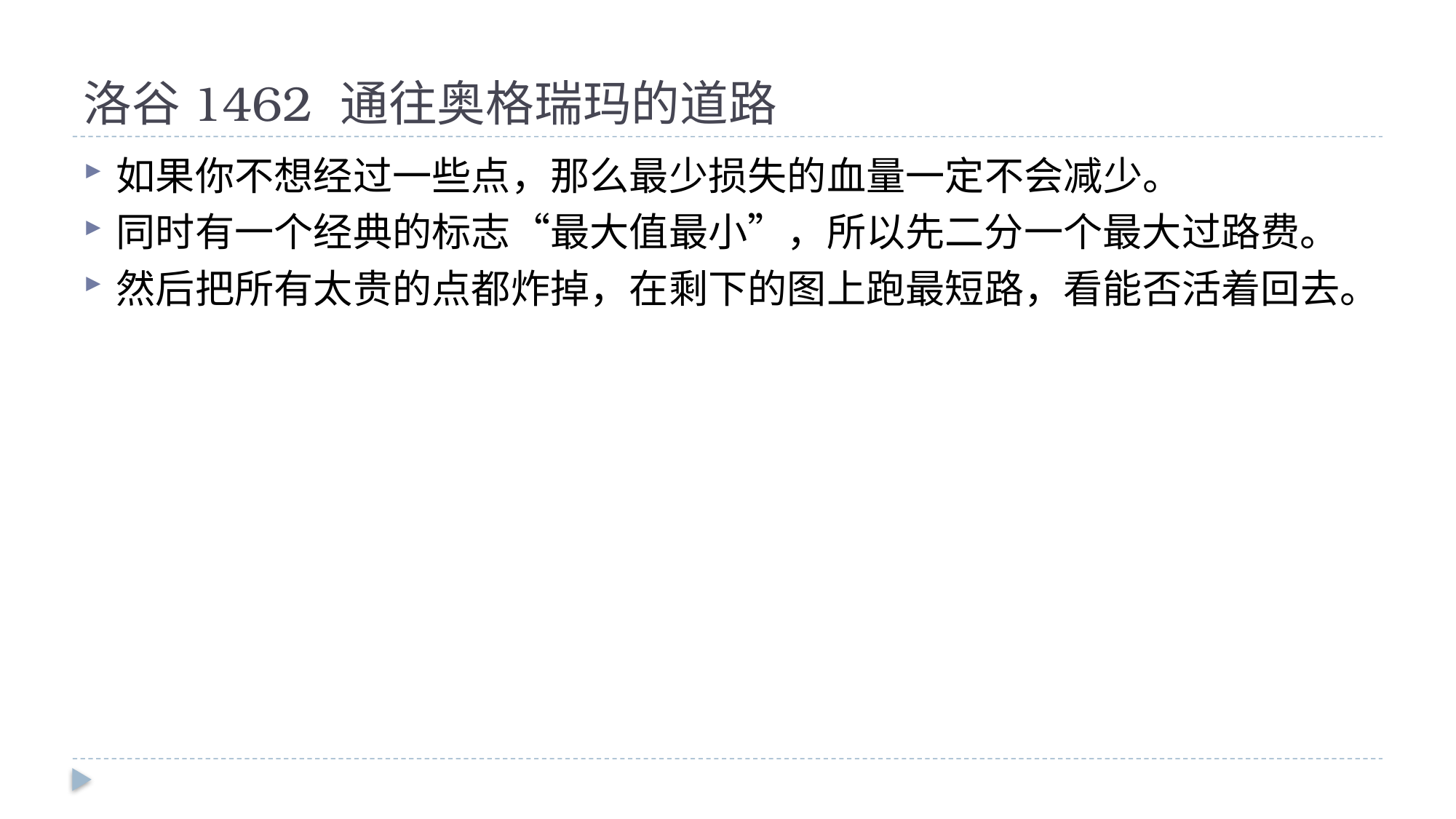

# 洛谷1462 通往奥格瑞玛的道路
如果你不想经过一些点，那么最少损失的血量一定不会减少。
同时有一个经典的标志“最大值最小”，所以先二分一个最大过路费。
然后把所有太贵的点都炸掉，在剩下的图上跑最短路，看能否活着回去。